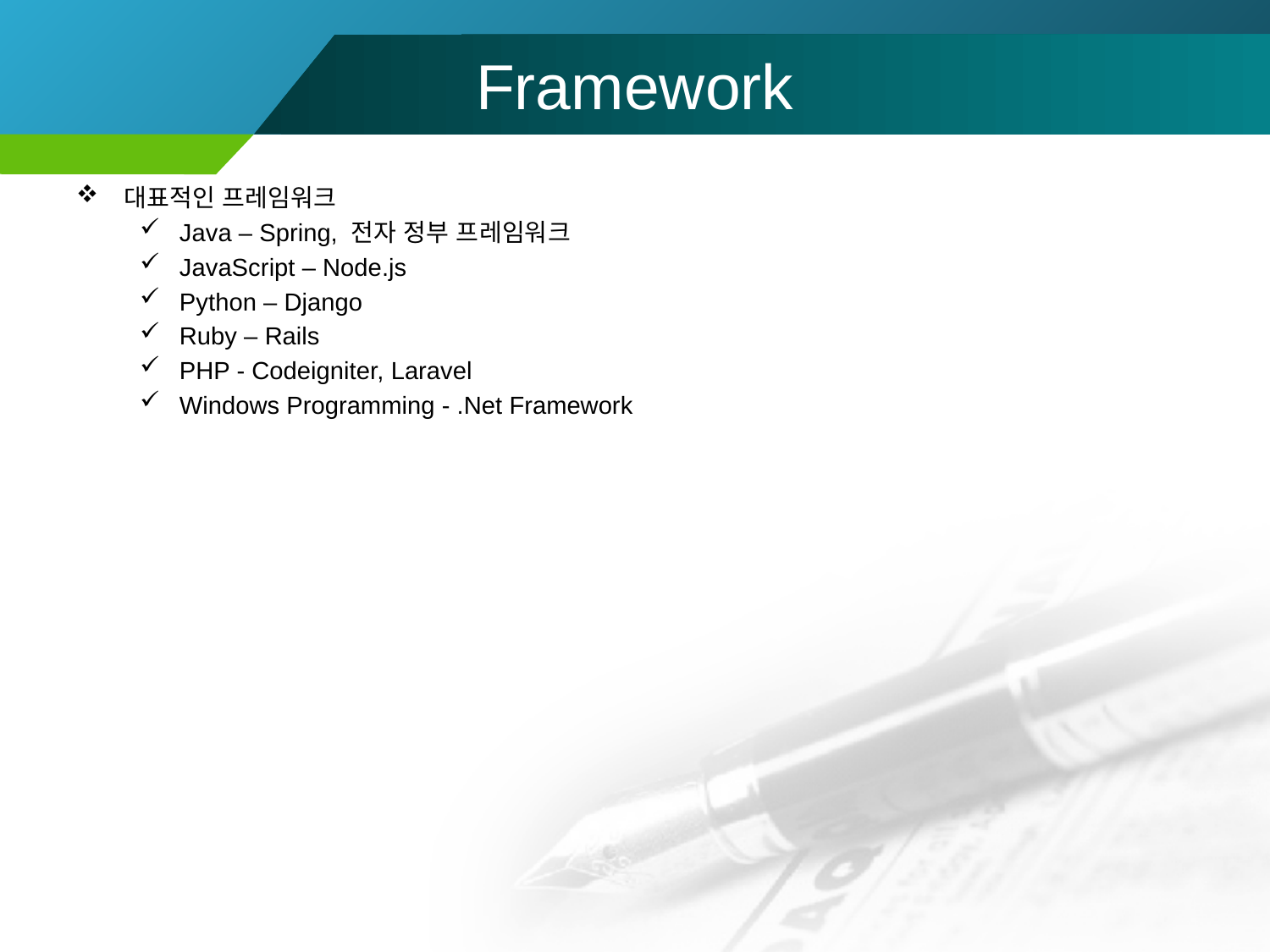

# Framework
대표적인 프레임워크
Java – Spring, 전자 정부 프레임워크
JavaScript – Node.js
Python – Django
Ruby – Rails
PHP - Codeigniter, Laravel
Windows Programming - .Net Framework